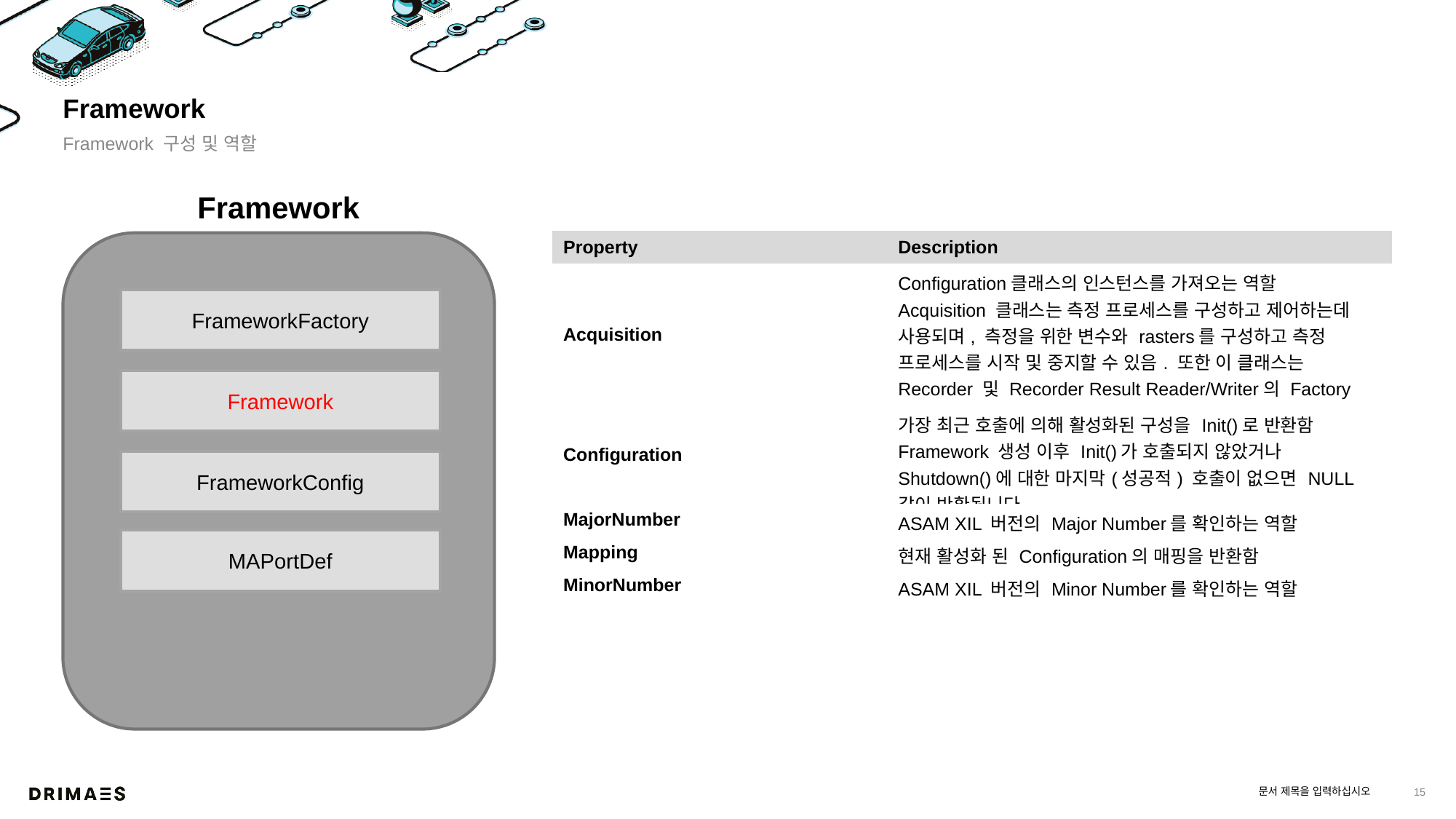

# Framework
Framework 구성 및 역할
Framework
| Property | Description |
| --- | --- |
| Acquisition | Configuration클래스의 인스턴스를 가져오는 역할 Acquisition 클래스는 측정 프로세스를 구성하고 제어하는데 사용되며, 측정을 위한 변수와 rasters를 구성하고 측정 프로세스를 시작 및 중지할 수 있음. 또한 이 클래스는 Recorder 및 Recorder Result Reader/Writer의 Factory 클래스 역할도 함. |
| Configuration | 가장 최근 호출에 의해 활성화된 구성을 Init()로 반환함 Framework 생성 이후 Init()가 호출되지 않았거나 Shutdown()에 대한 마지막(성공적) 호출이 없으면 NULL 값이 반환됩니다 |
| MajorNumber | ASAM XIL 버전의 Major Number를 확인하는 역할 |
| Mapping | 현재 활성화 된 Configuration의 매핑을 반환함 |
| MinorNumber | ASAM XIL 버전의 Minor Number를 확인하는 역할 |

FrameworkFactory
Framework
FrameworkConfig
MAPortDef
문서 제목을 입력하십시오